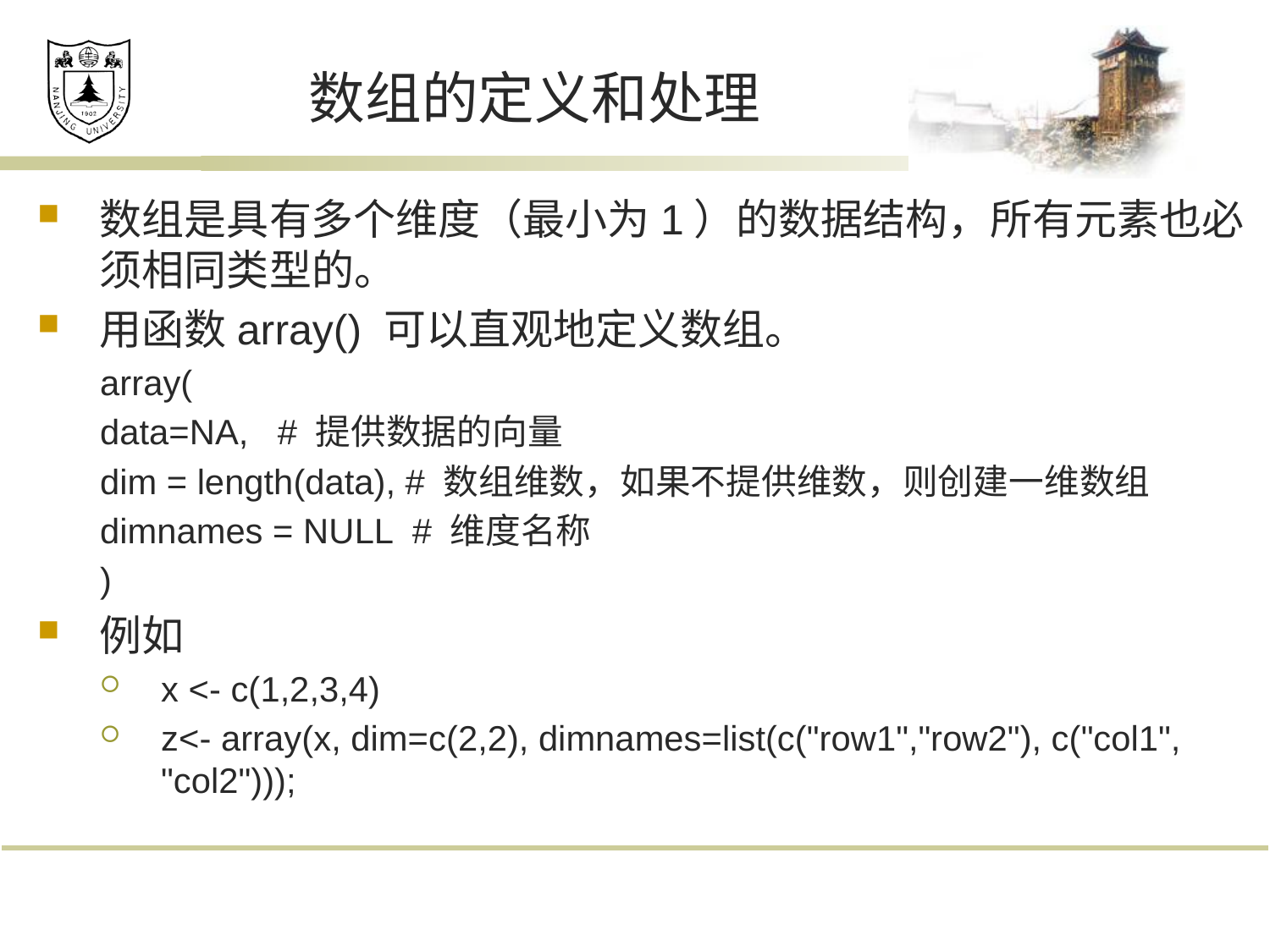

# 数组的定义和处理
数组是具有多个维度（最小为1）的数据结构，所有元素也必须相同类型的。
用函数array() 可以直观地定义数组。
array(
data=NA,   # 提供数据的向量
dim = length(data), # 数组维数，如果不提供维数，则创建一维数组
dimnames = NULL  # 维度名称
)
例如
x <- c(1,2,3,4)
z<- array(x, dim=c(2,2), dimnames=list(c("row1","row2"), c("col1", "col2")));